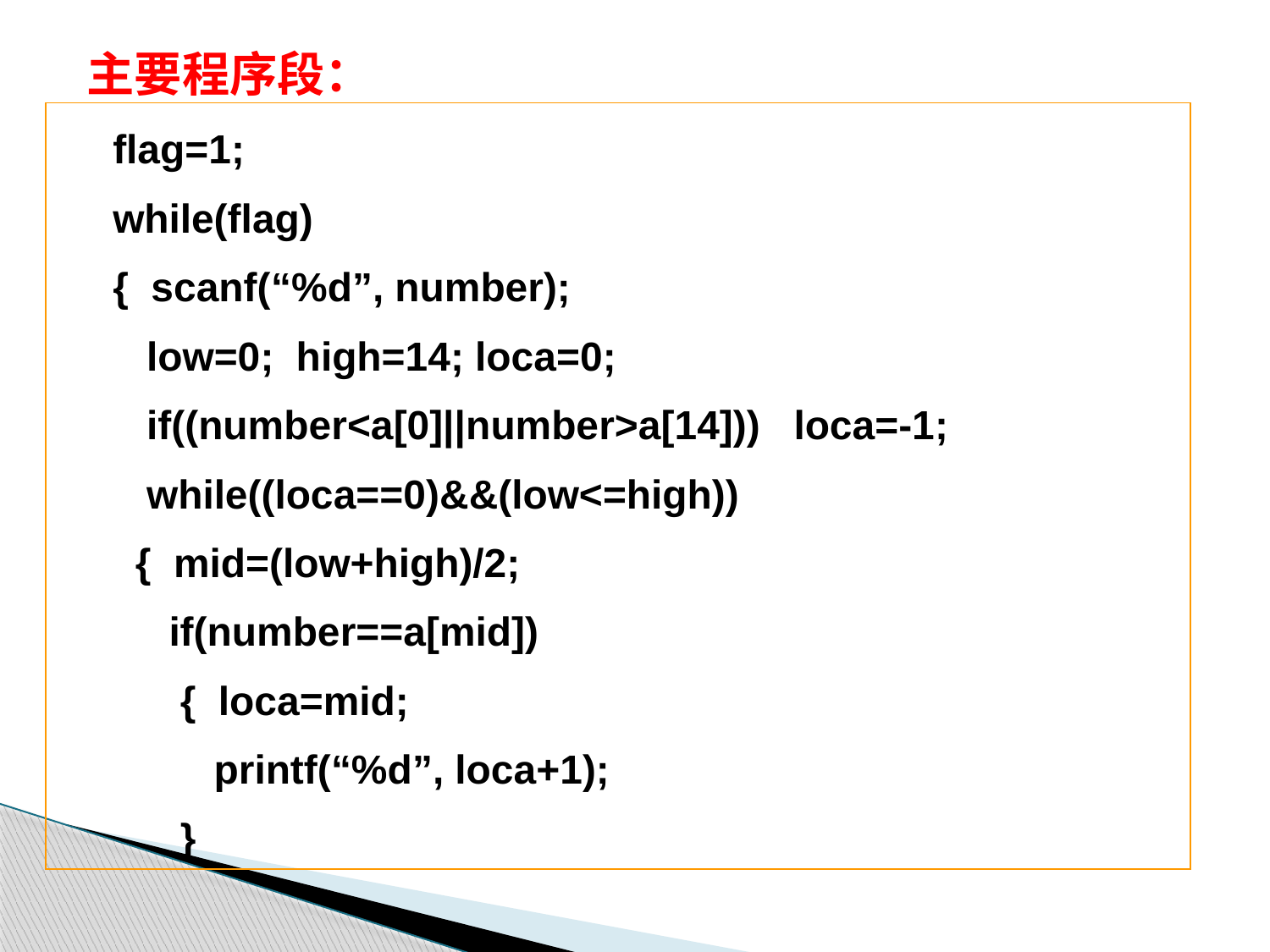

主要程序段：
flag=1;
while(flag)
{  scanf(“%d”, number);
   low=0;  high=14; loca=0;
   if((number<a[0]||number>a[14]))   loca=-1;
   while((loca==0)&&(low<=high))
  {  mid=(low+high)/2;
     if(number==a[mid])
      {  loca=mid;
         printf(“%d”, loca+1);
      }